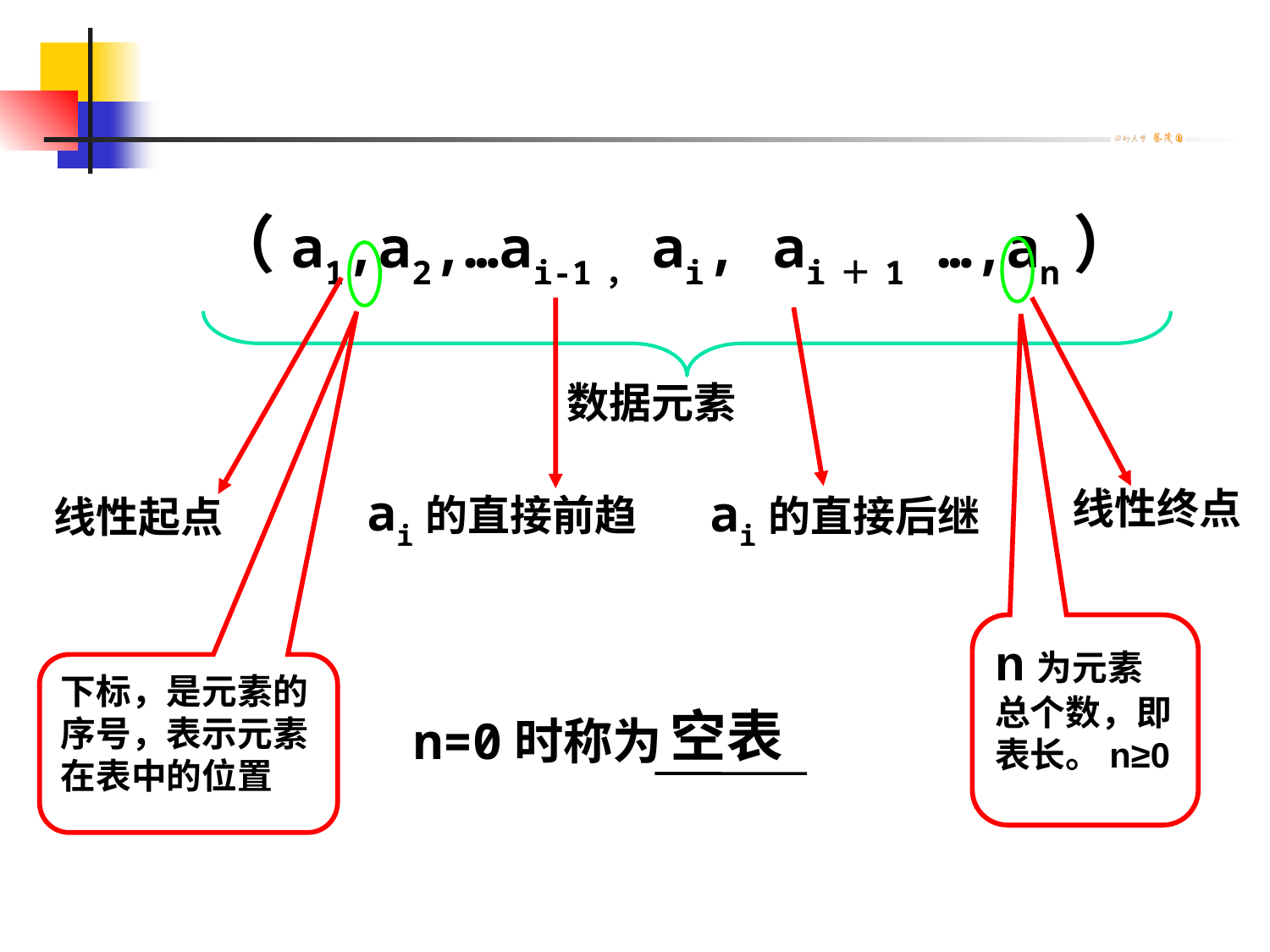

（a1,a2,…ai-1，ai, ai＋1 …,an）

数据元素
ai的直接前趋
线性终点
ai的直接后继
线性起点
n为元素总个数，即表长。n≥0
下标，是元素的序号，表示元素在表中的位置
空表
n=0时称为